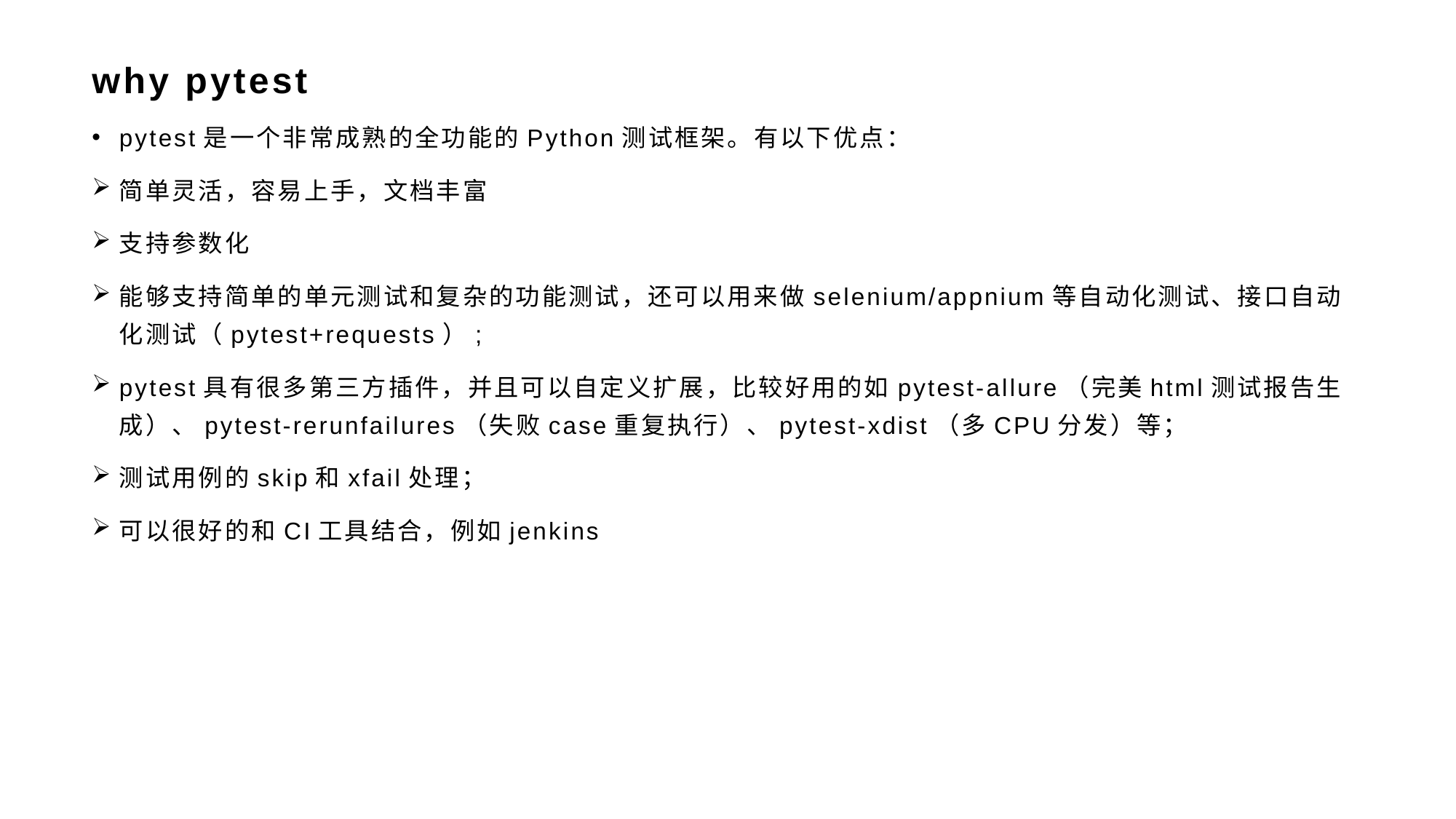

# why pytest
pytest是一个非常成熟的全功能的Python测试框架。有以下优点：
简单灵活，容易上手，文档丰富
支持参数化
能够支持简单的单元测试和复杂的功能测试，还可以用来做selenium/appnium等自动化测试、接口自动化测试（pytest+requests）;
pytest具有很多第三方插件，并且可以自定义扩展，比较好用的如pytest-allure（完美html测试报告生成）、pytest-rerunfailures（失败case重复执行）、pytest-xdist（多CPU分发）等；
测试用例的skip和xfail处理；
可以很好的和CI工具结合，例如jenkins